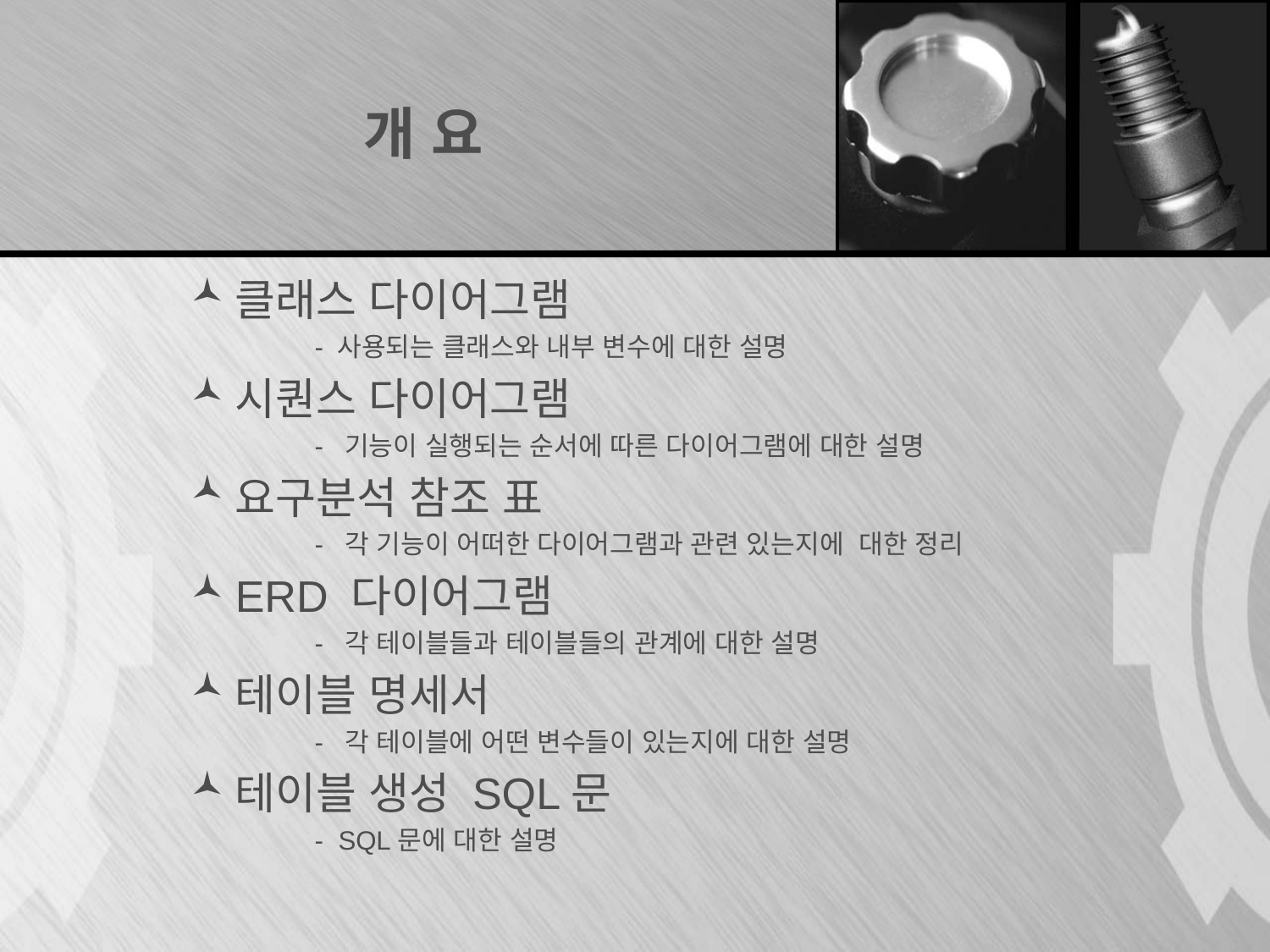

# 개 요
클래스 다이어그램
	- 사용되는 클래스와 내부 변수에 대한 설명
시퀀스 다이어그램
	-  기능이 실행되는 순서에 따른 다이어그램에 대한 설명
요구분석 참조 표
	-  각 기능이 어떠한 다이어그램과 관련 있는지에  대한 정리
ERD 다이어그램
	-  각 테이블들과 테이블들의 관계에 대한 설명
테이블 명세서
	-  각 테이블에 어떤 변수들이 있는지에 대한 설명
테이블 생성 SQL문
	-  SQL문에 대한 설명